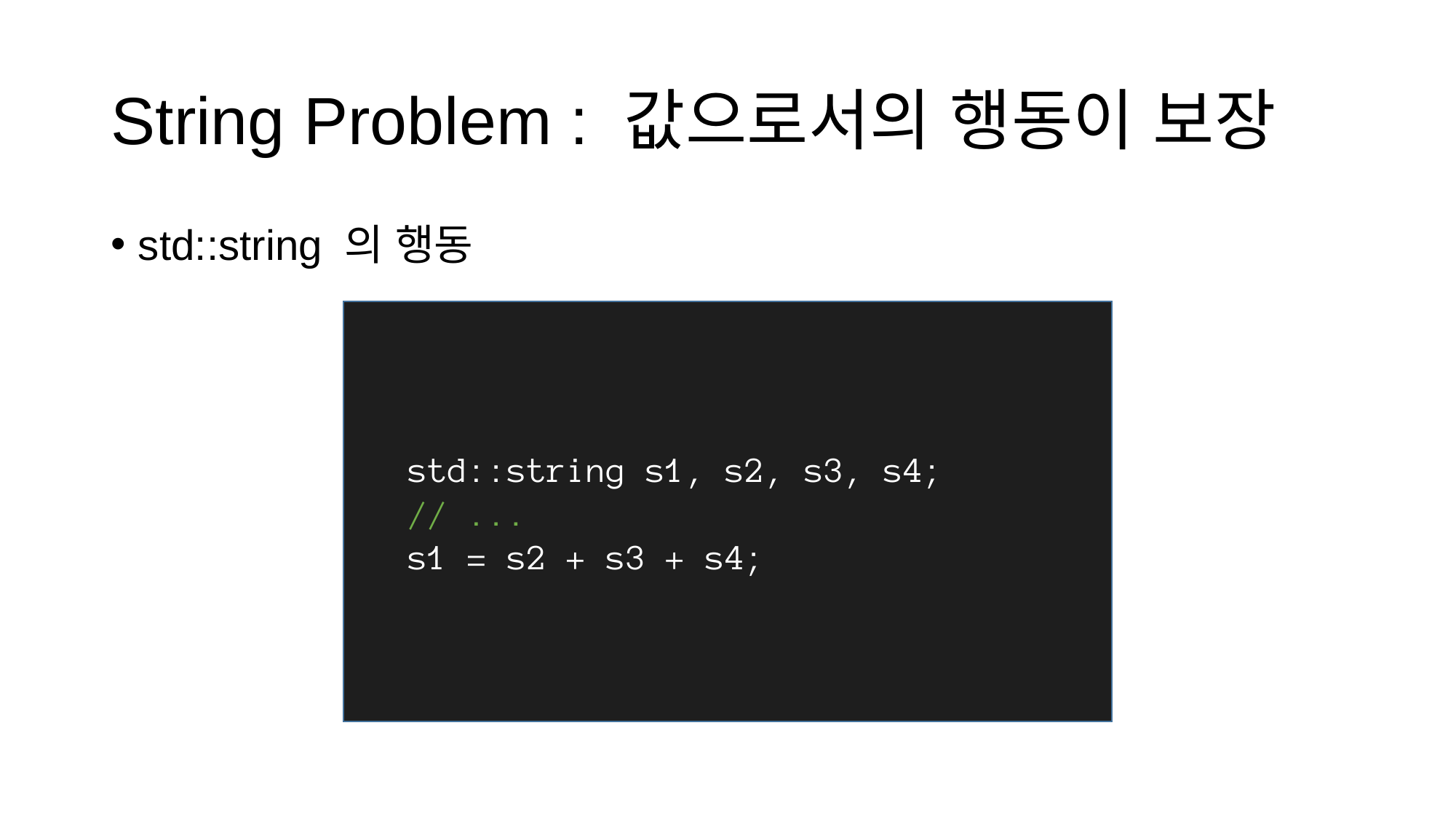

# String Problem : 값으로서의 행동이 보장
std::string 의 행동
std::string s1, s2, s3, s4;
// ...
s1 = s2 + s3 + s4;